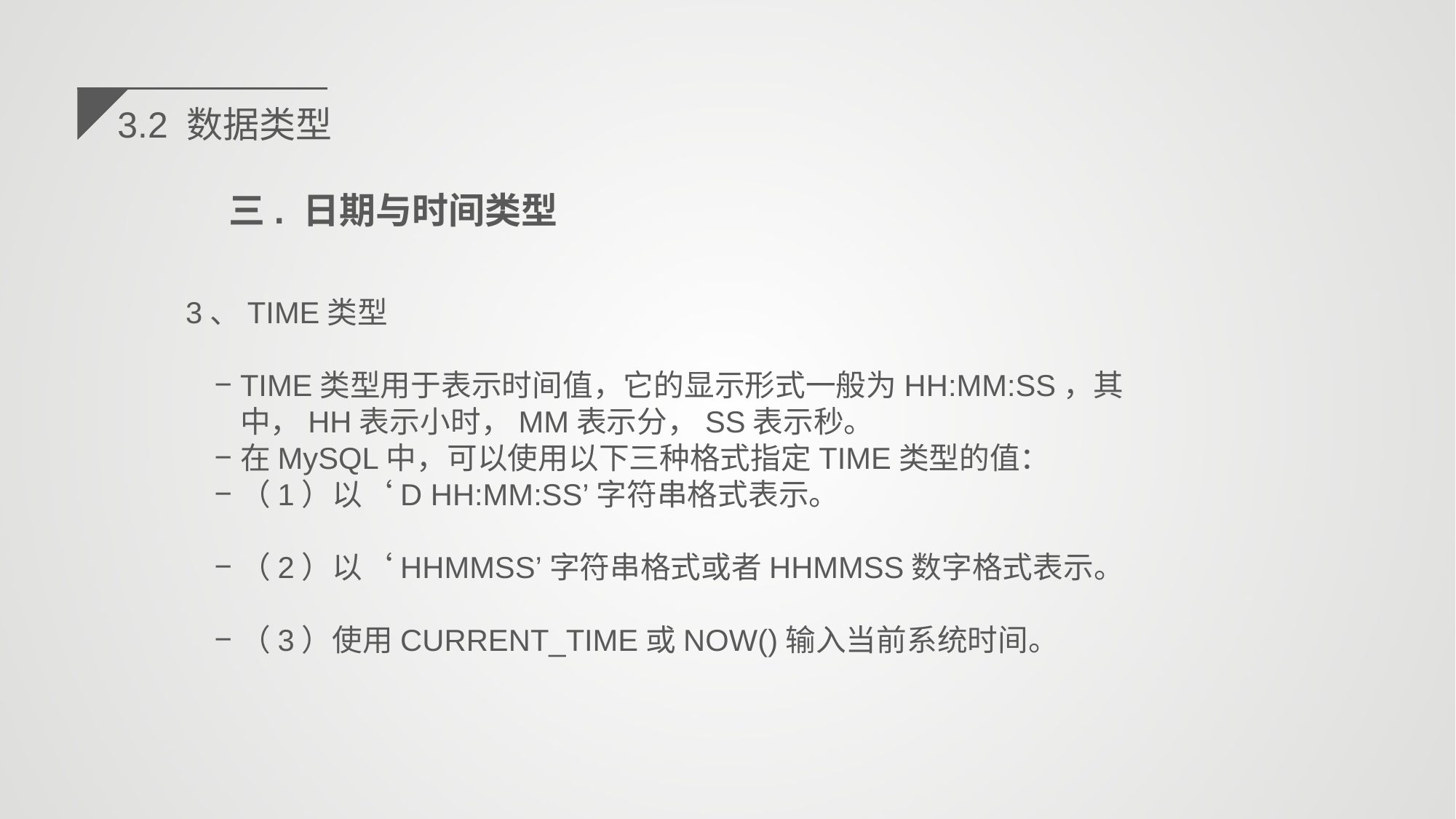

3.2 数据类型
三. 日期与时间类型
3、TIME类型

TIME类型用于表示时间值，它的显示形式一般为HH:MM:SS，其中，HH表示小时，MM表示分，SS表示秒。
在MySQL中，可以使用以下三种格式指定TIME类型的值：
（1）以‘D HH:MM:SS’字符串格式表示。

（2）以‘HHMMSS’字符串格式或者HHMMSS数字格式表示。

（3）使用CURRENT_TIME或NOW()输入当前系统时间。